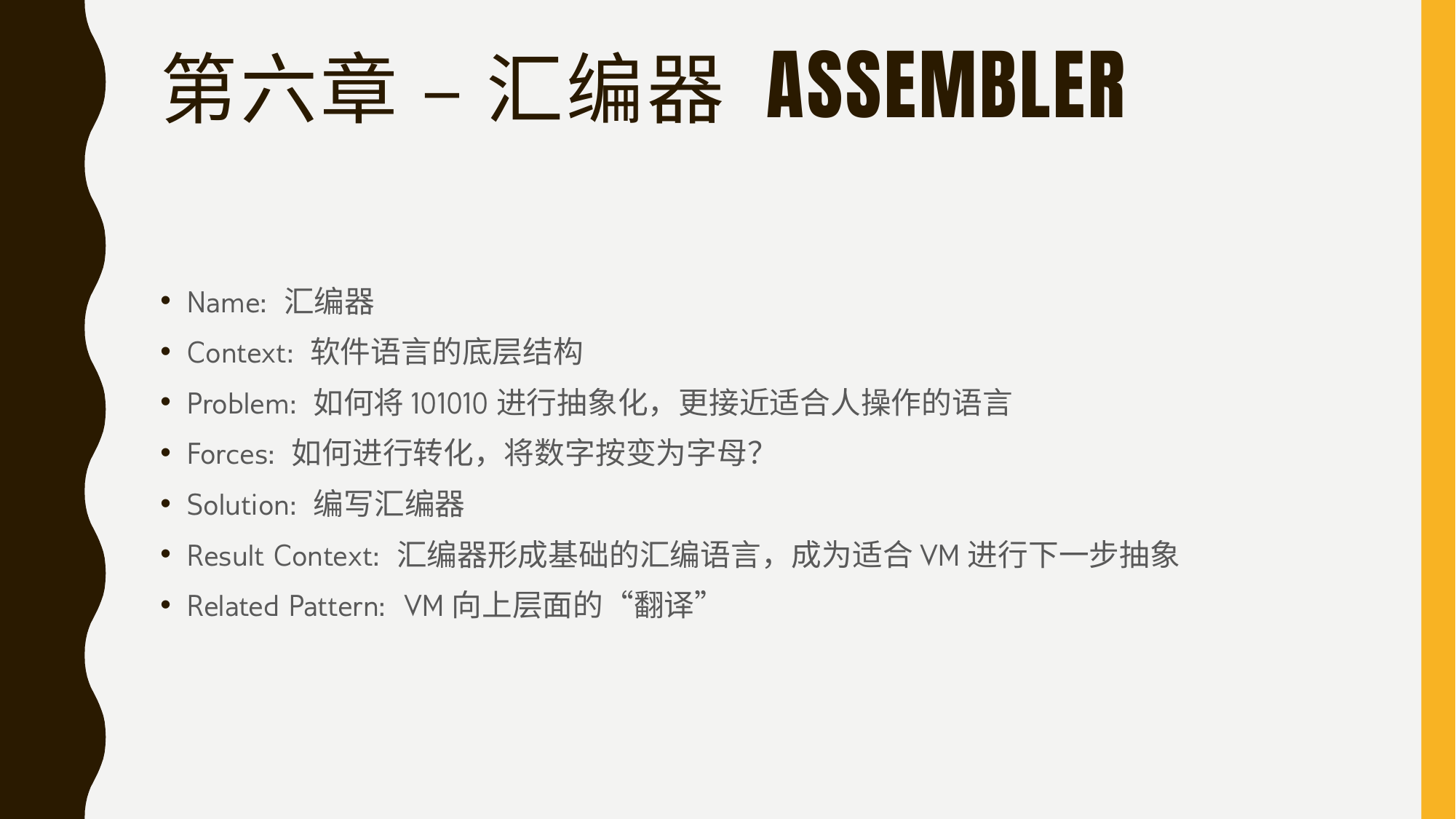

# 第六章 – 汇编器 Assembler
Name: 汇编器
Context: 软件语言的底层结构
Problem: 如何将101010进行抽象化，更接近适合人操作的语言
Forces: 如何进行转化，将数字按变为字母？
Solution: 编写汇编器
Result Context: 汇编器形成基础的汇编语言，成为适合VM进行下一步抽象
Related Pattern:  VM向上层面的“翻译”